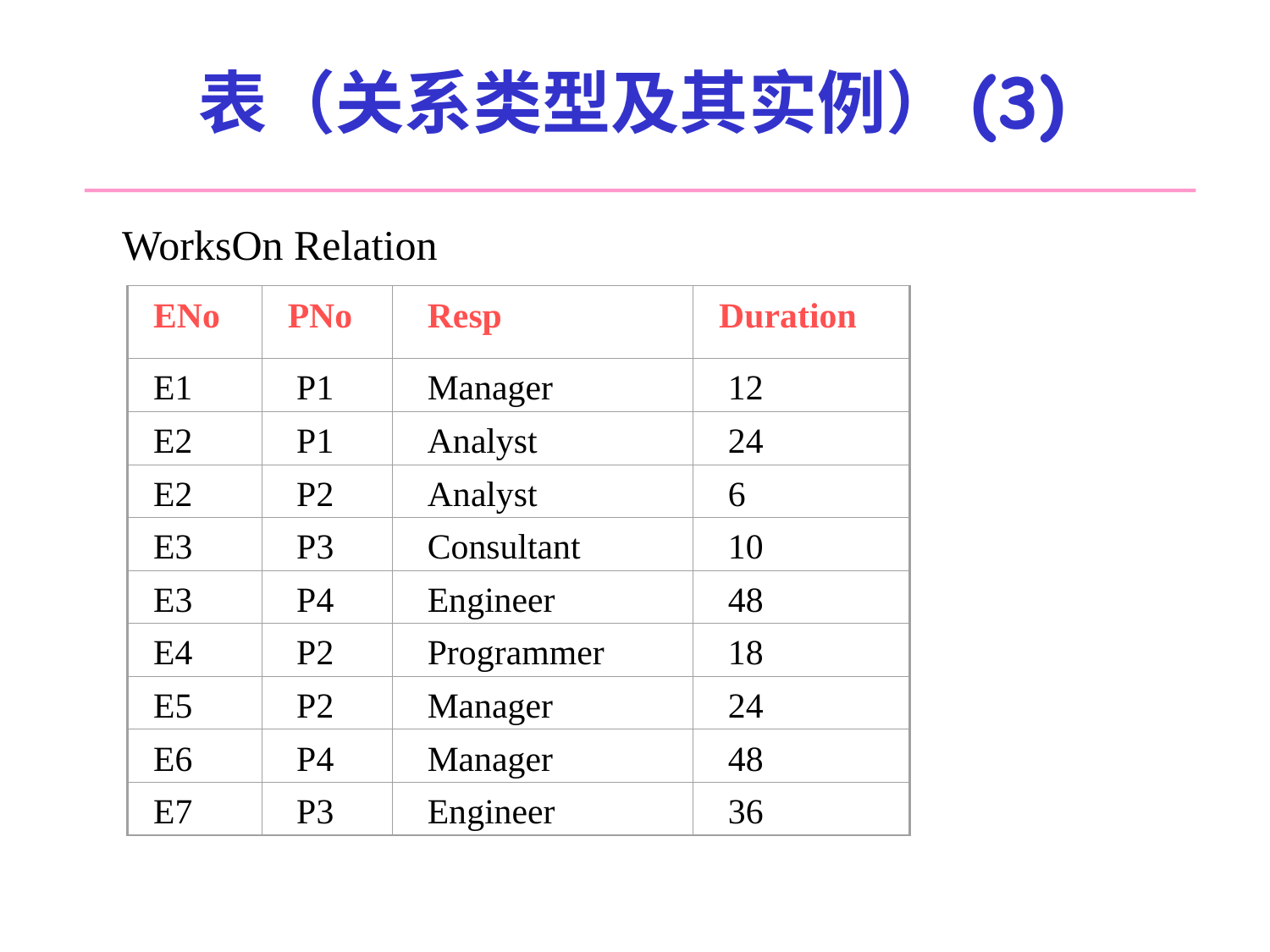

# 表（关系类型及其实例）(3)
WorksOn Relation

ENo

PNo

 Resp

Duration

E1

 P1

 Manager

 12

E2

 P1

 Analyst

 24

E2

 P2

 Analyst

 6

E3

 P3

 Consultant

 10

E3

 P4

 Engineer

 48

E4

 P2

 Programmer

 18

E5

 P2

 Manager

 24

E6

 P4

 Manager

 48

E7

 P3

 Engineer

 36